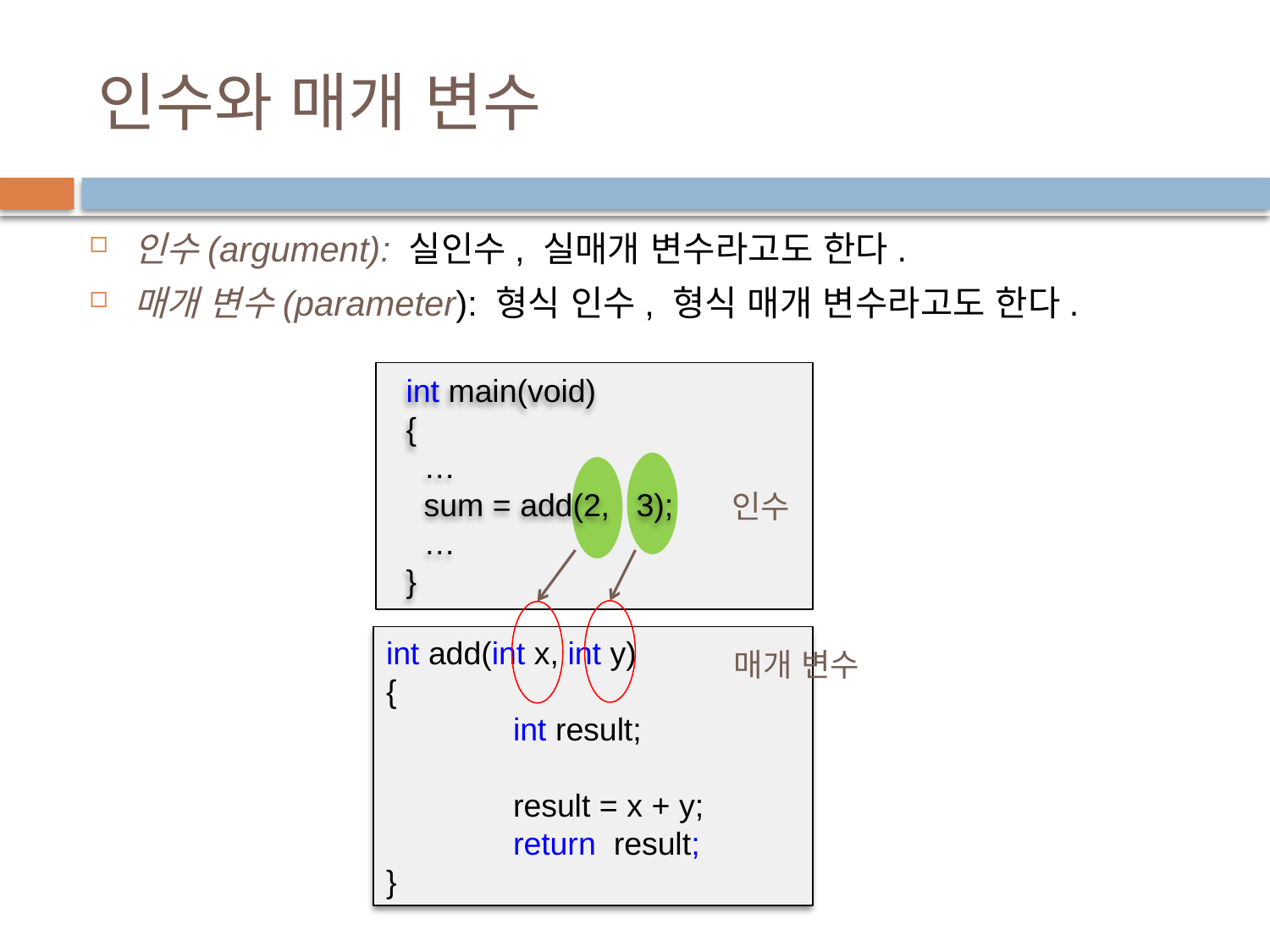

# 인수와 매개 변수
인수(argument): 실인수, 실매개 변수라고도 한다.
매개 변수(parameter): 형식 인수, 형식 매개 변수라고도 한다.

int main(void)
{
  …
  sum = add(2,   3);
  …
}

인수

int add(int x, int y)
{
	int result;

	result = x + y;
	return  result;
}
매개 변수